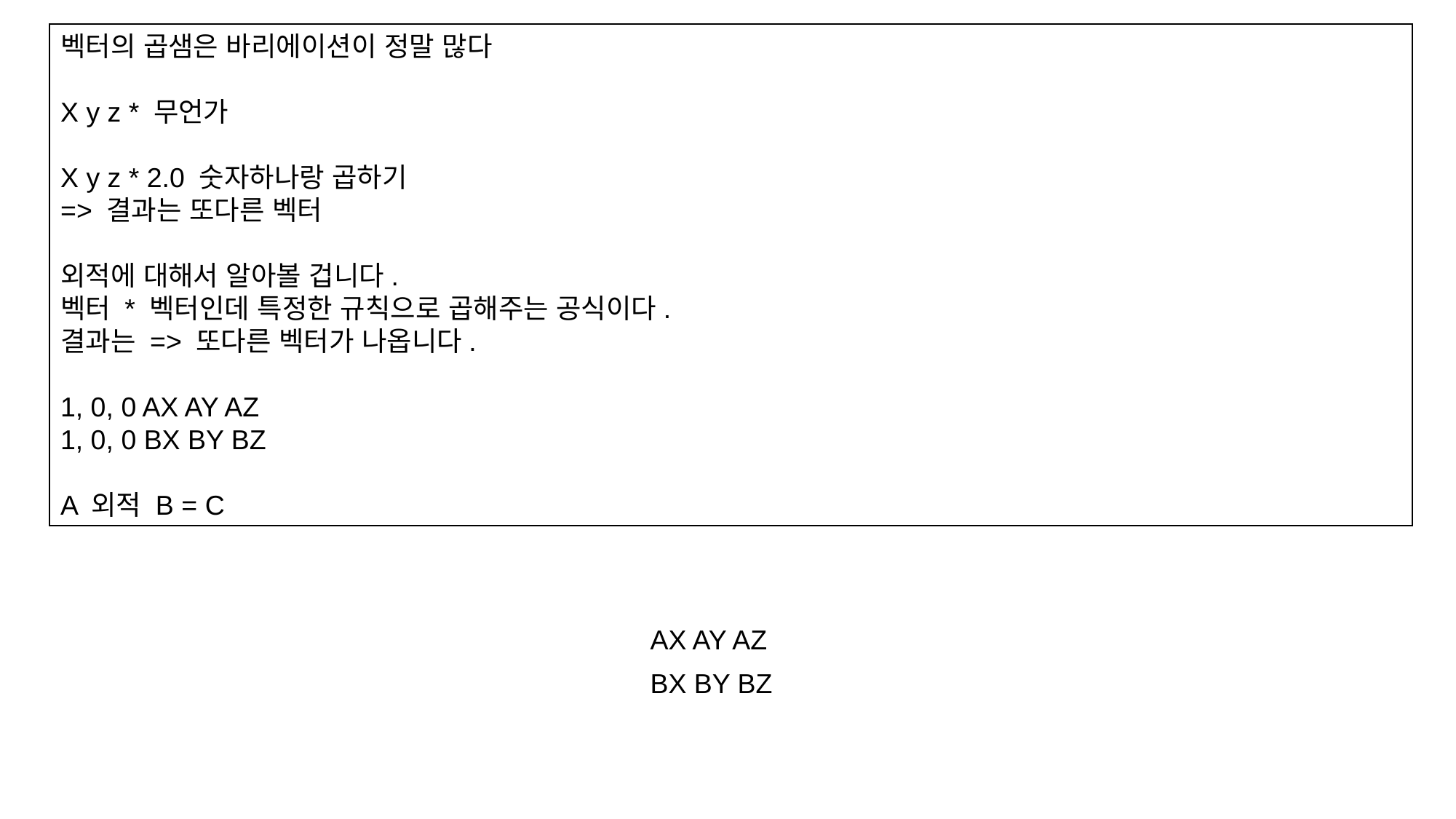

벡터의 곱샘은 바리에이션이 정말 많다

X y z * 무언가

X y z * 2.0 숫자하나랑 곱하기
=> 결과는 또다른 벡터

외적에 대해서 알아볼 겁니다.
벡터 * 벡터인데 특정한 규칙으로 곱해주는 공식이다.
결과는 => 또다른 벡터가 나옵니다.

1, 0, 0 AX AY AZ
1, 0, 0 BX BY BZ

A 외적 B = C
AX AY AZ
BX BY BZ